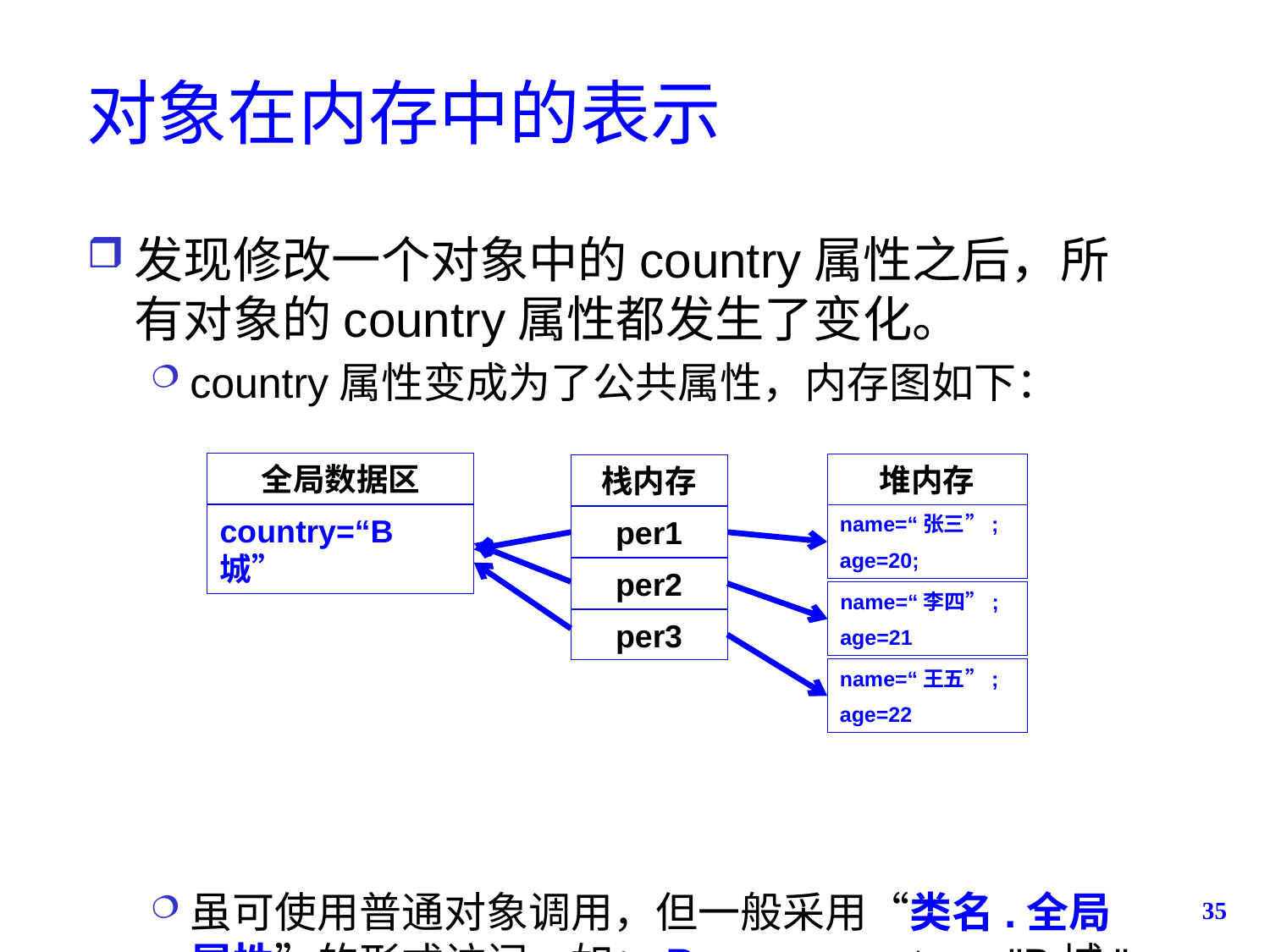

# 对象在内存中的表示
发现修改一个对象中的country属性之后，所有对象的country属性都发生了变化。
country属性变成为了公共属性，内存图如下：

虽可使用普通对象调用，但一般采用“类名.全局属性”的形式访问，如：Person.country = "B城" ;
全局数据区
堆内存
栈内存
name=“张三”;
age=20;
country=“B城”
per1
per2
name=“李四”;
age=21
per3
name=“王五”;
age=22
35